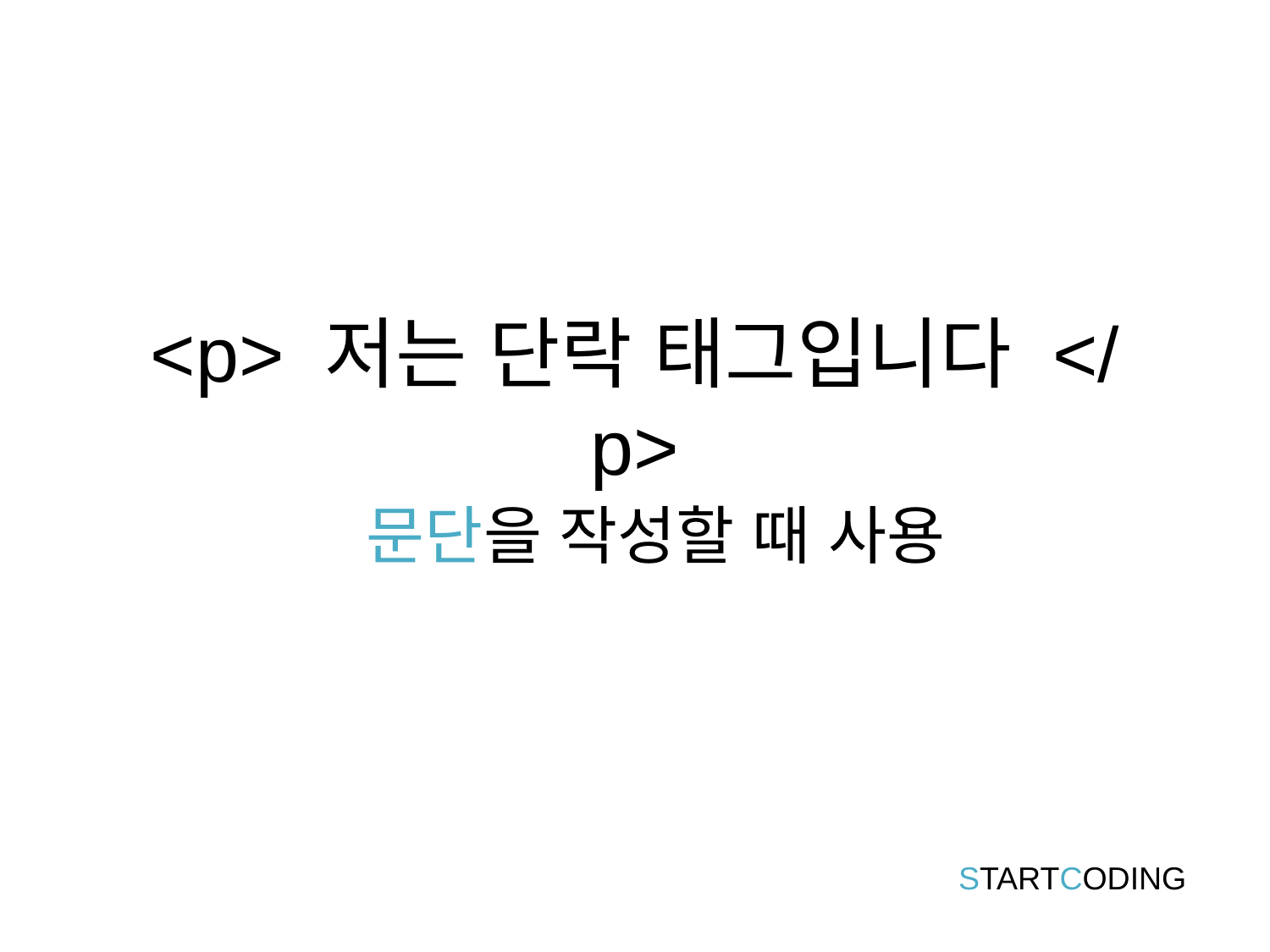

# <p> 저는 단락 태그입니다 </p>
문단을 작성할 때 사용
STARTCODING